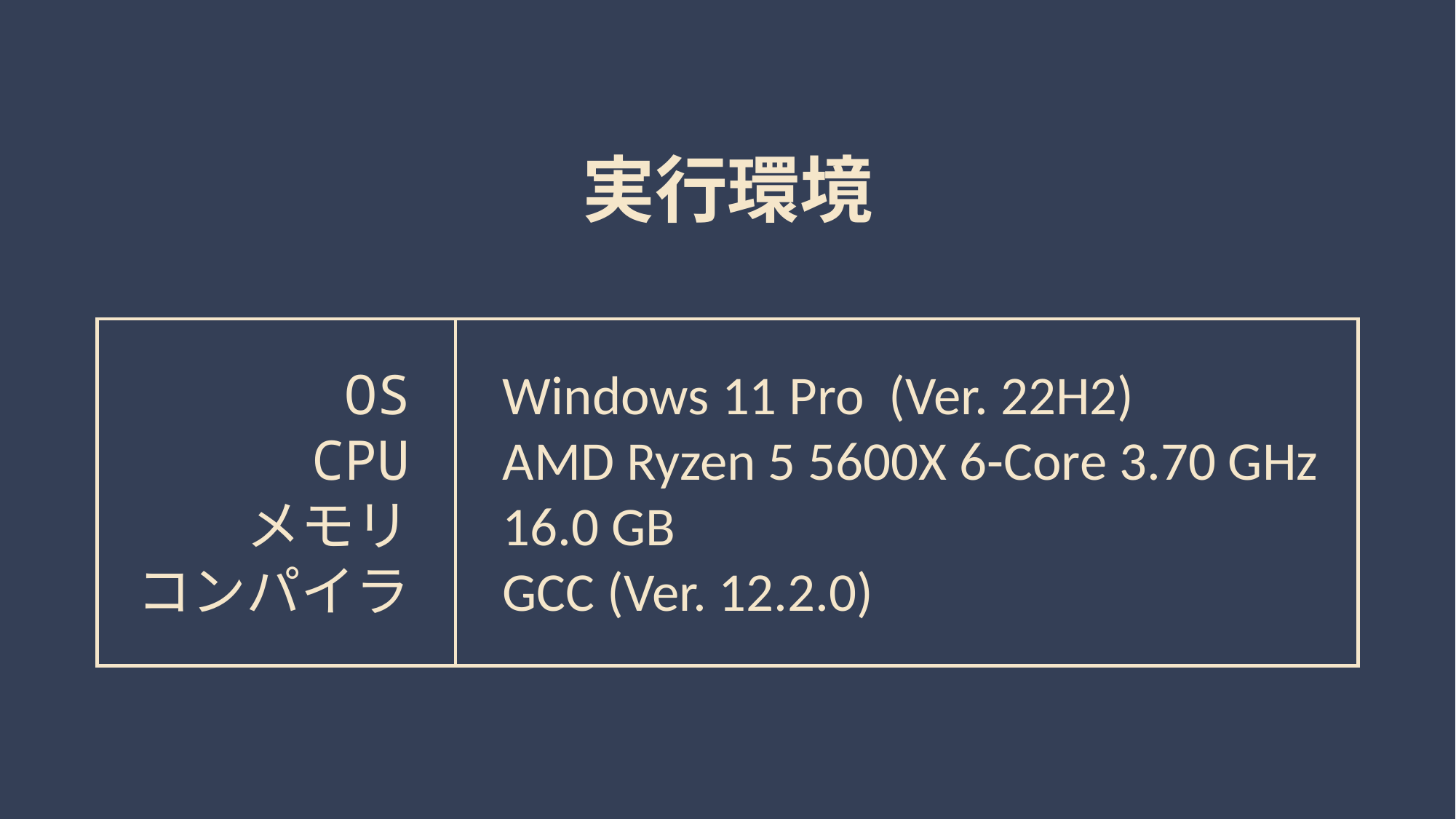

実行環境

OS
CPU
メモリ
コンパイラ
Windows 11 Pro  (Ver. 22H2)
AMD Ryzen 5 5600X 6-Core 3.70 GHz
16.0 GB
GCC (Ver. 12.2.0)